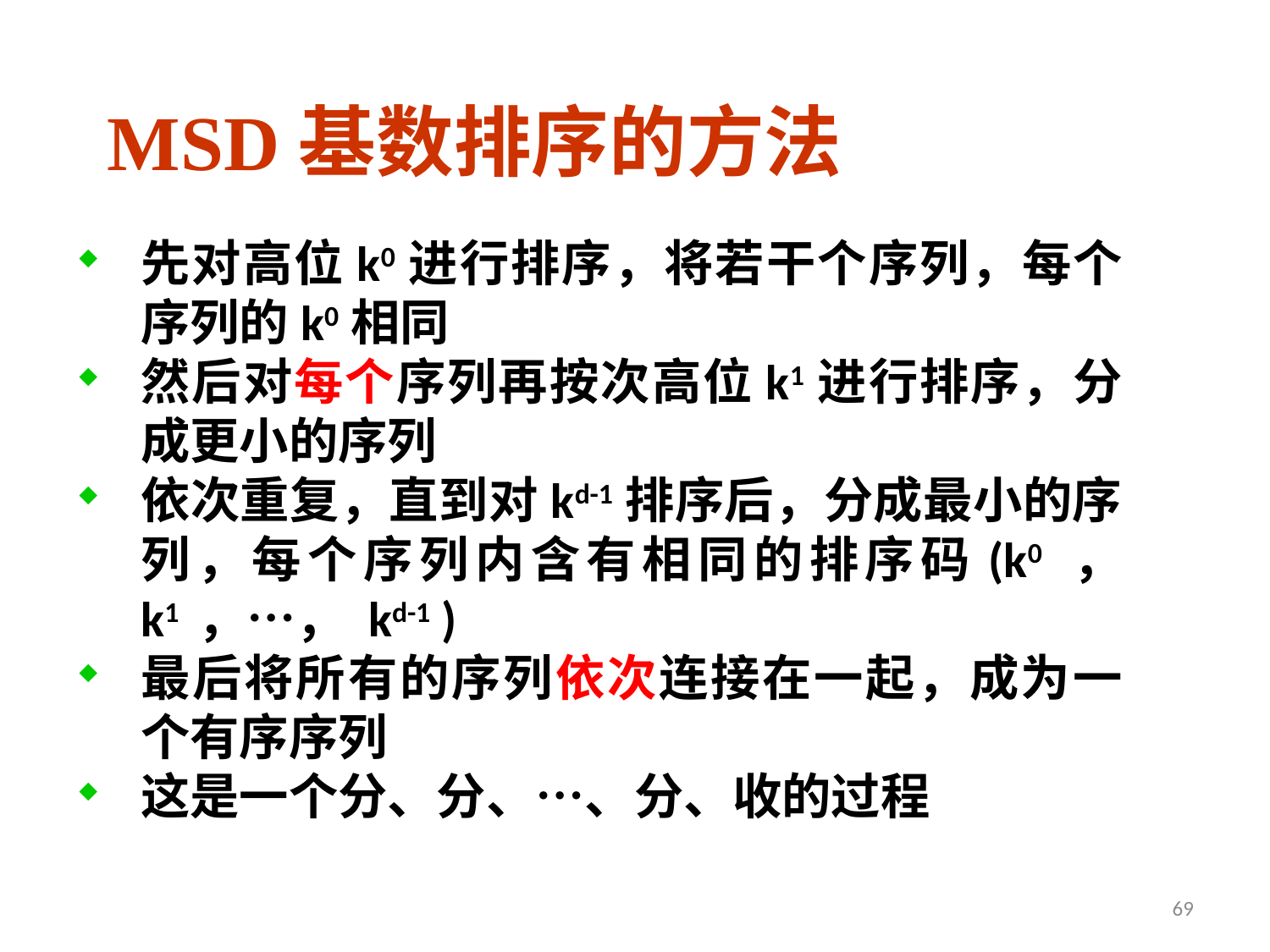

MSD基数排序的方法
先对高位k0进行排序，将若干个序列，每个序列的k0相同
然后对每个序列再按次高位k1进行排序，分成更小的序列
依次重复，直到对kd-1排序后，分成最小的序列，每个序列内含有相同的排序码(k0 ， k1 ，…， kd-1 )
最后将所有的序列依次连接在一起，成为一个有序序列
这是一个分、分、…、分、收的过程

69